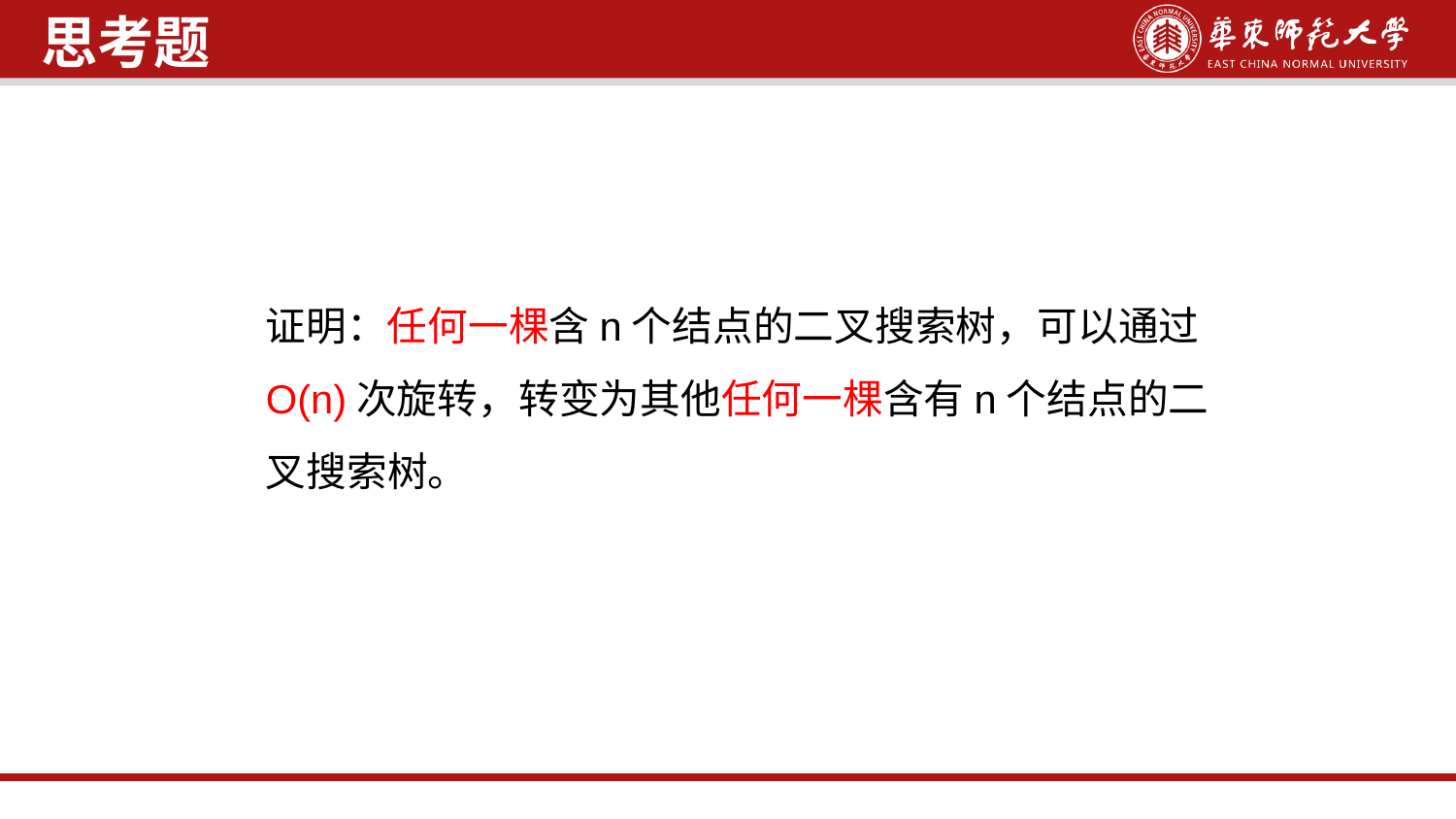

思考题
证明：任何一棵含n个结点的二叉搜索树，可以通过O(n)次旋转，转变为其他任何一棵含有n个结点的二叉搜索树。